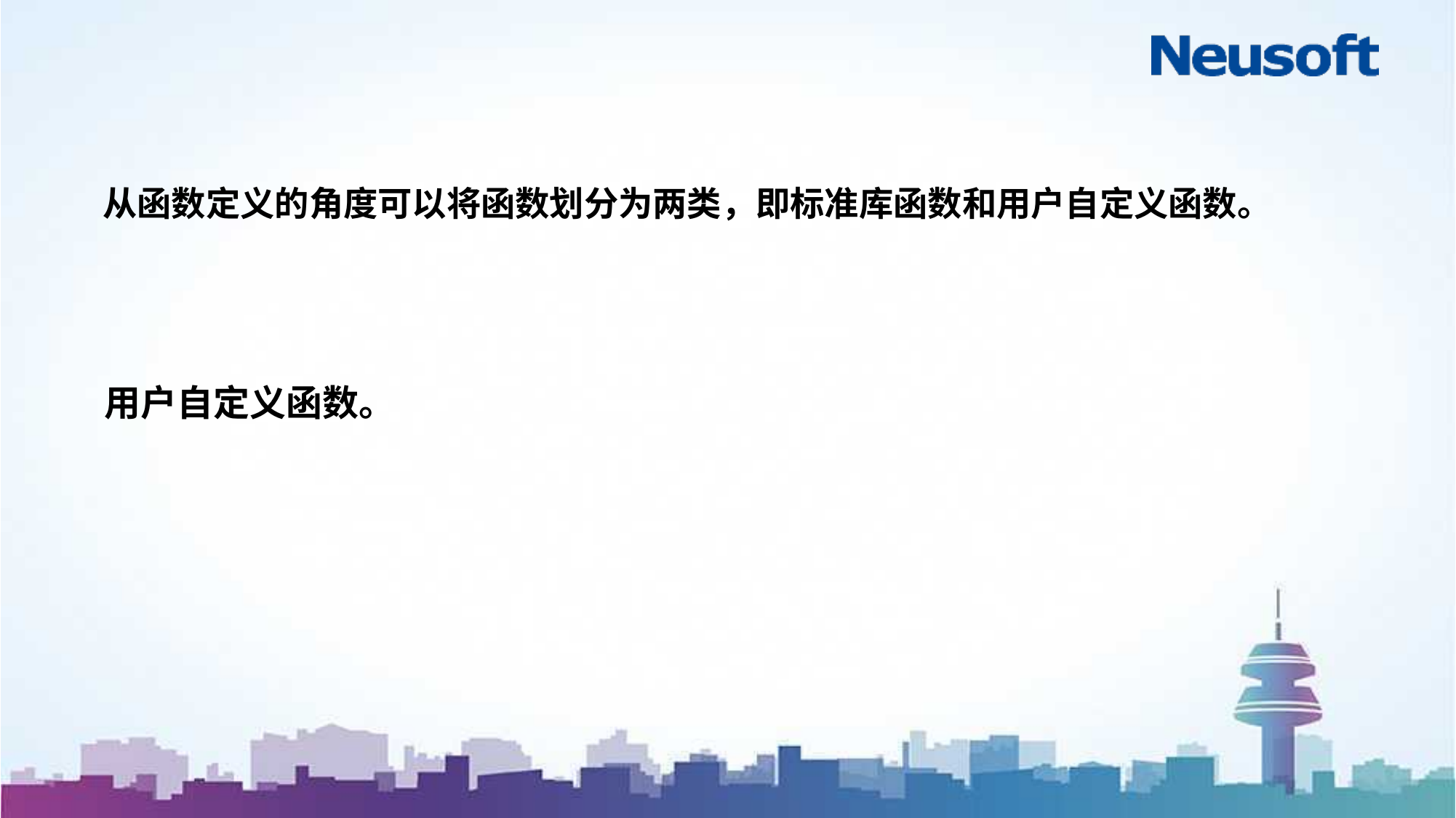

# 从函数定义的角度可以将函数划分为两类，即标准库函数和用户自定义函数。
用户自定义函数。